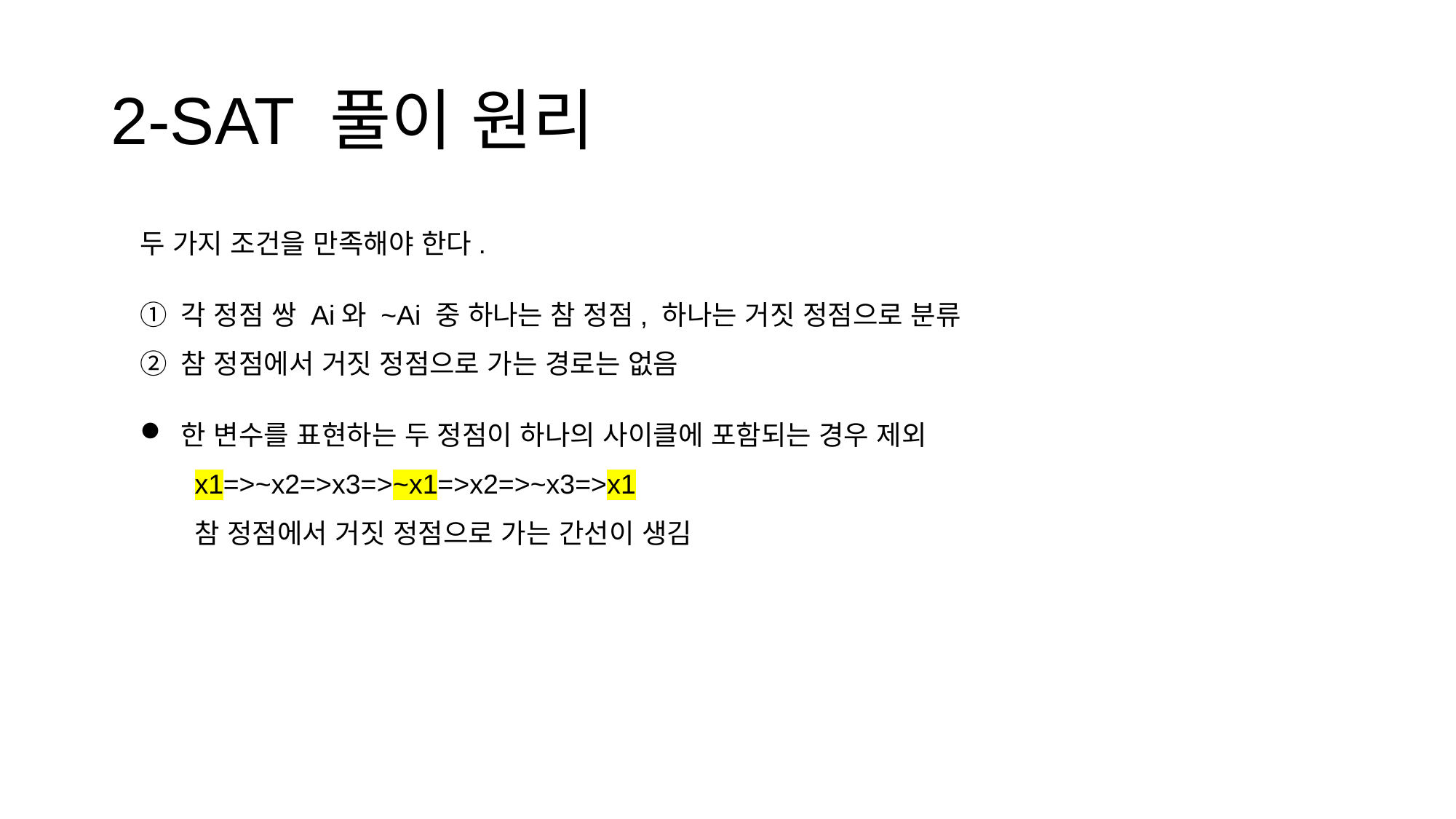

# 2-SAT 풀이 원리
두 가지 조건을 만족해야 한다.

각 정점 쌍 Ai와 ~Ai 중 하나는 참 정점, 하나는 거짓 정점으로 분류
참 정점에서 거짓 정점으로 가는 경로는 없음

한 변수를 표현하는 두 정점이 하나의 사이클에 포함되는 경우 제외
x1=>~x2=>x3=>~x1=>x2=>~x3=>x1
참 정점에서 거짓 정점으로 가는 간선이 생김